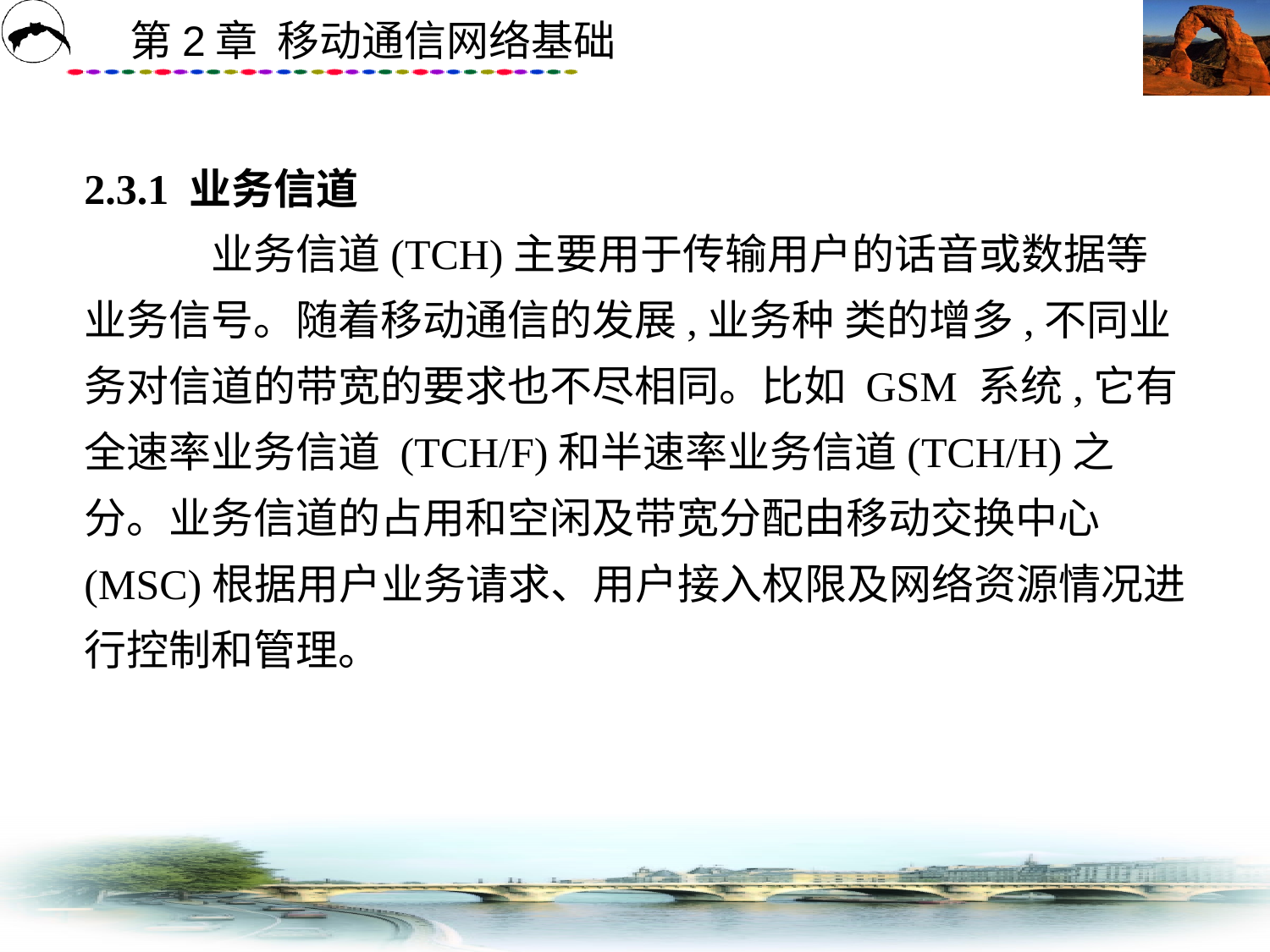

# 2.3.1 业务信道 　　　业务信道(TCH)主要用于传输用户的话音或数据等业务信号。随着移动通信的发展,业务种 类的增多,不同业务对信道的带宽的要求也不尽相同。比如 GSM 系统,它有全速率业务信道 (TCH/F)和半速率业务信道(TCH/H)之分。业务信道的占用和空闲及带宽分配由移动交换中心(MSC)根据用户业务请求、用户接入权限及网络资源情况进行控制和管理。